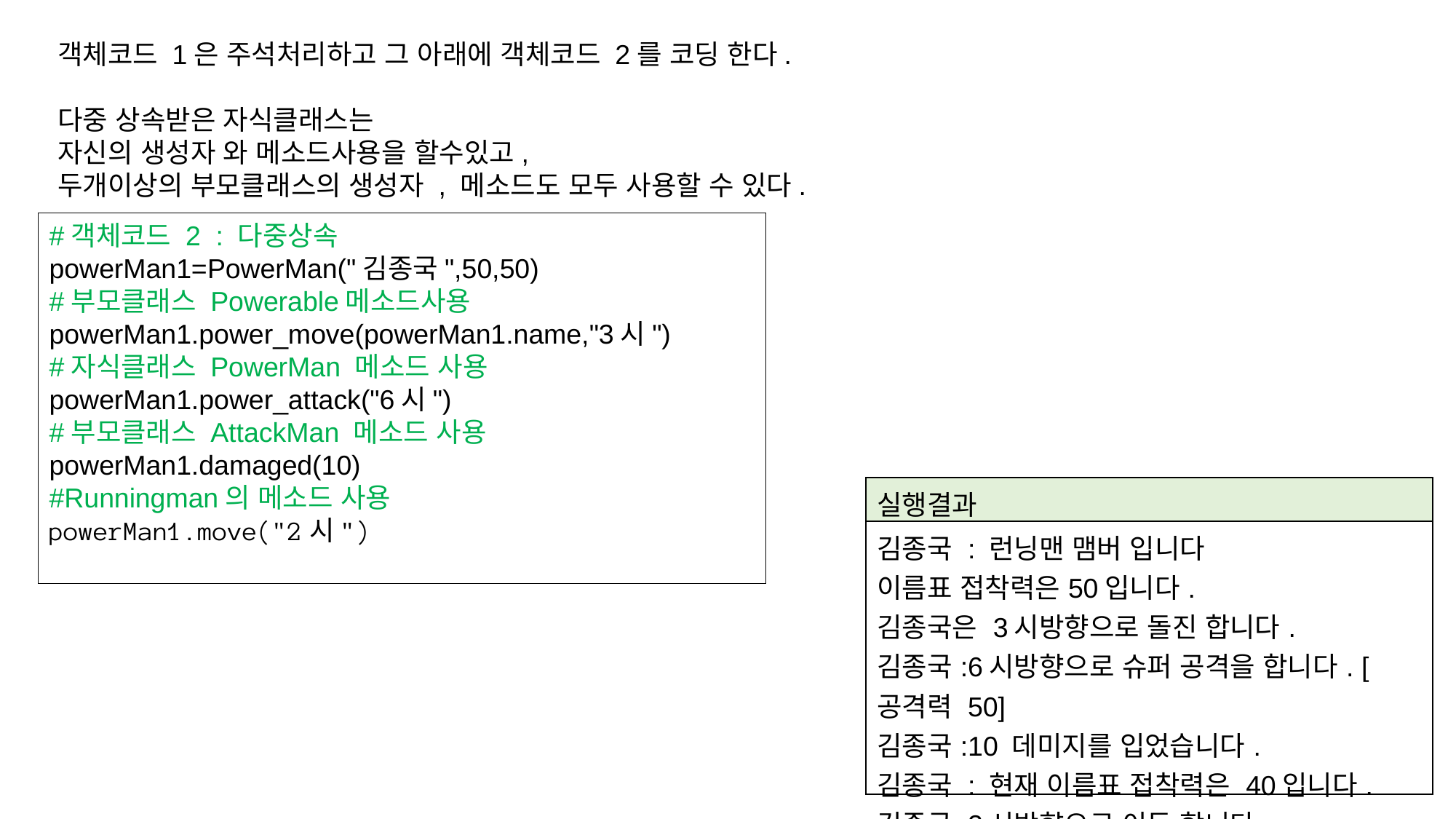

객체코드 1은 주석처리하고 그 아래에 객체코드 2를 코딩 한다.

다중 상속받은 자식클래스는
자신의 생성자 와 메소드사용을 할수있고,
두개이상의 부모클래스의 생성자 , 메소드도 모두 사용할 수 있다.
#객체코드 2  : 다중상속
powerMan1=PowerMan("김종국",50,50)
#부모클래스 Powerable메소드사용
powerMan1.power_move(powerMan1.name,"3시")
#자식클래스 PowerMan 메소드 사용
powerMan1.power_attack("6시")
#부모클래스 AttackMan 메소드 사용
powerMan1.damaged(10)
#Runningman의 메소드 사용
powerMan1.move("2시")

| 실행결과 |
| --- |
| 김종국 : 런닝맨 맴버 입니다 이름표 접착력은50입니다. 김종국은 3시방향으로 돌진 합니다. 김종국:6시방향으로 슈퍼 공격을 합니다. [공격력 50] 김종국:10 데미지를 입었습니다. 김종국 : 현재 이름표 접착력은 40입니다. 김종국:2시방향으로 이동 합니다. |